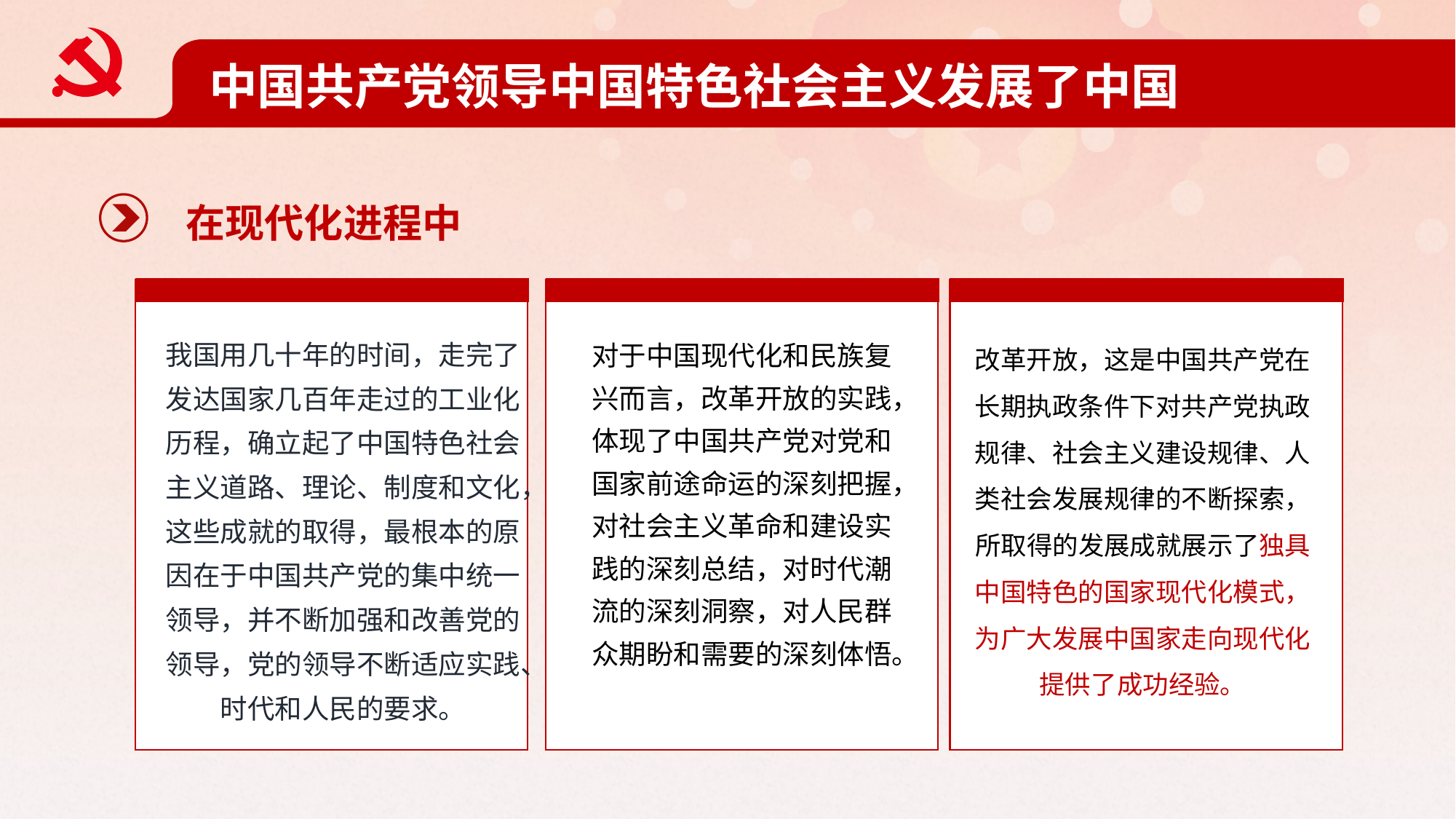

中国共产党领导中国特色社会主义发展了中国

在现代化进程中

我国用几十年的时间，走完了发达国家几百年走过的工业化历程，确立起了中国特色社会主义道路、理论、制度和文化，这些成就的取得，最根本的原因在于中国共产党的集中统一领导，并不断加强和改善党的领导，党的领导不断适应实践、时代和人民的要求。
改革开放，这是中国共产党在长期执政条件下对共产党执政规律、社会主义建设规律、人类社会发展规律的不断探索，所取得的发展成就展示了独具中国特色的国家现代化模式，为广大发展中国家走向现代化提供了成功经验。
对于中国现代化和民族复兴而言，改革开放的实践，体现了中国共产党对党和国家前途命运的深刻把握，对社会主义革命和建设实践的深刻总结，对时代潮流的深刻洞察，对人民群众期盼和需要的深刻体悟。